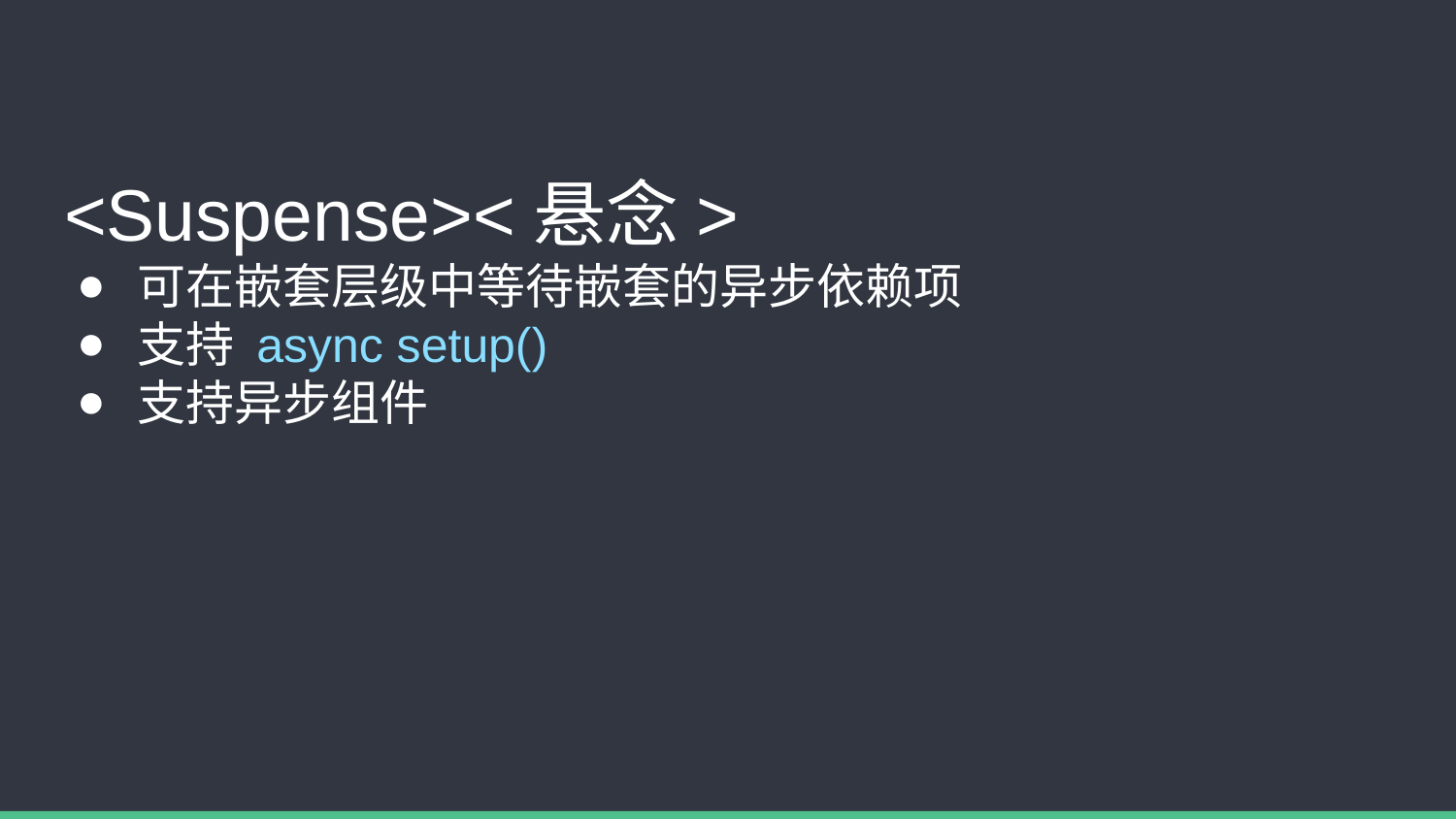

# <Suspense><悬念>
可在嵌套层级中等待嵌套的异步依赖项
支持 async setup()
支持异步组件